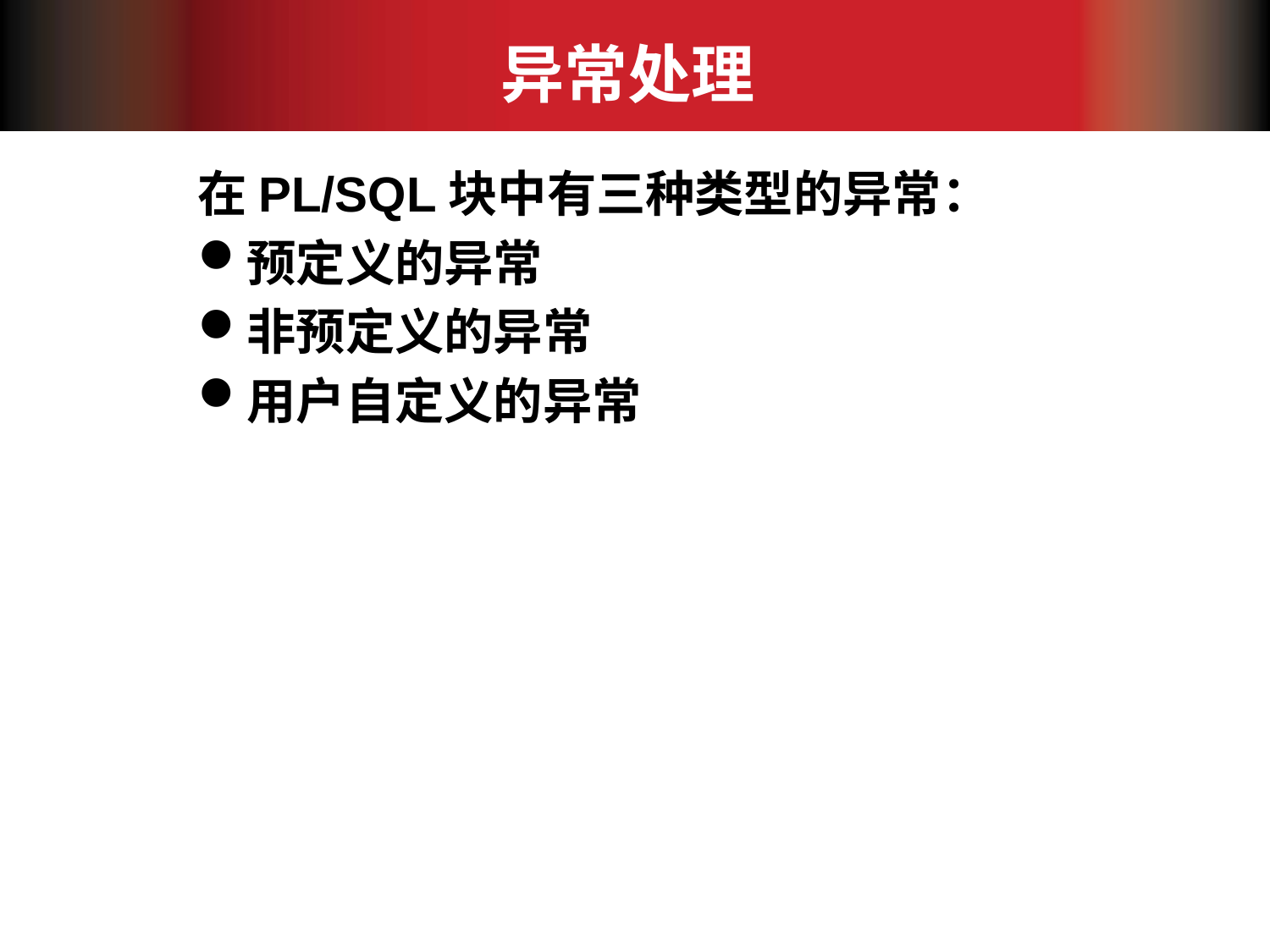

# 异常处理
在PL/SQL块中有三种类型的异常：
预定义的异常
非预定义的异常
用户自定义的异常